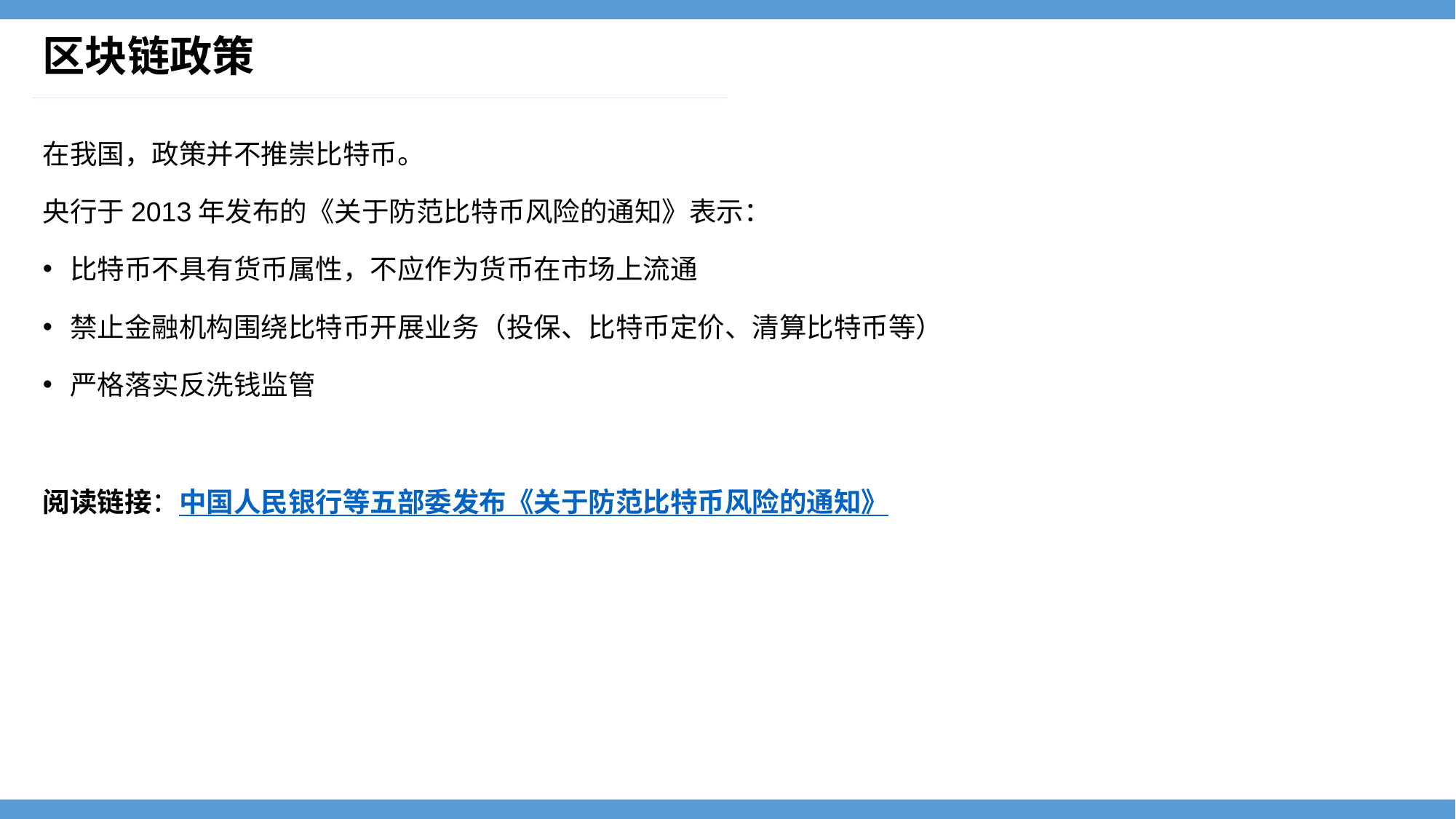

# 区块链政策
在我国，政策并不推崇比特币。
央行于2013年发布的《关于防范比特币风险的通知》表示：
比特币不具有货币属性，不应作为货币在市场上流通
禁止金融机构围绕比特币开展业务（投保、比特币定价、清算比特币等）
严格落实反洗钱监管

阅读链接：中国人民银行等五部委发布《关于防范比特币风险的通知》